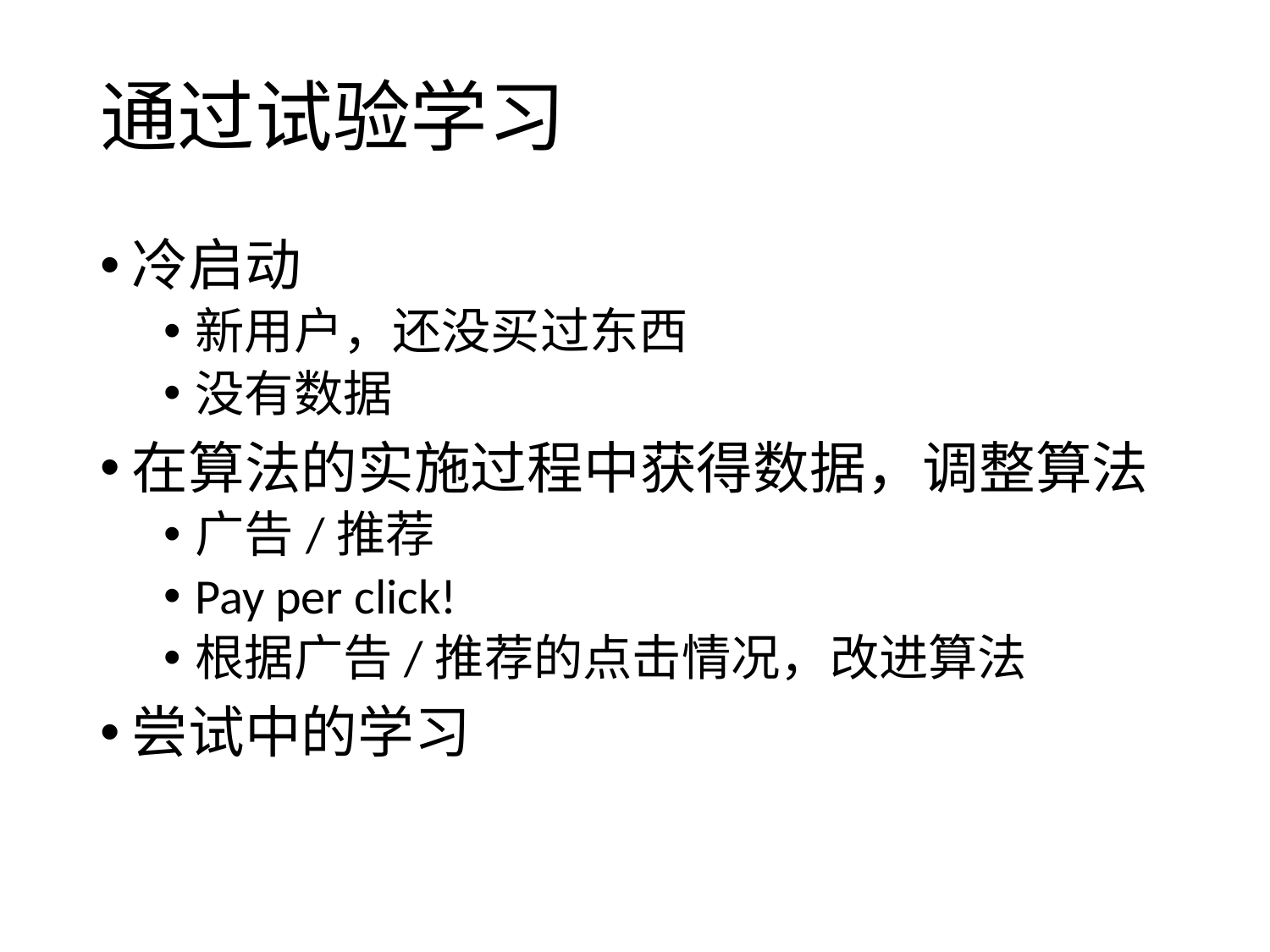

# 通过试验学习
冷启动
新用户，还没买过东西
没有数据
在算法的实施过程中获得数据，调整算法
广告/推荐
Pay per click!
根据广告/推荐的点击情况，改进算法
尝试中的学习